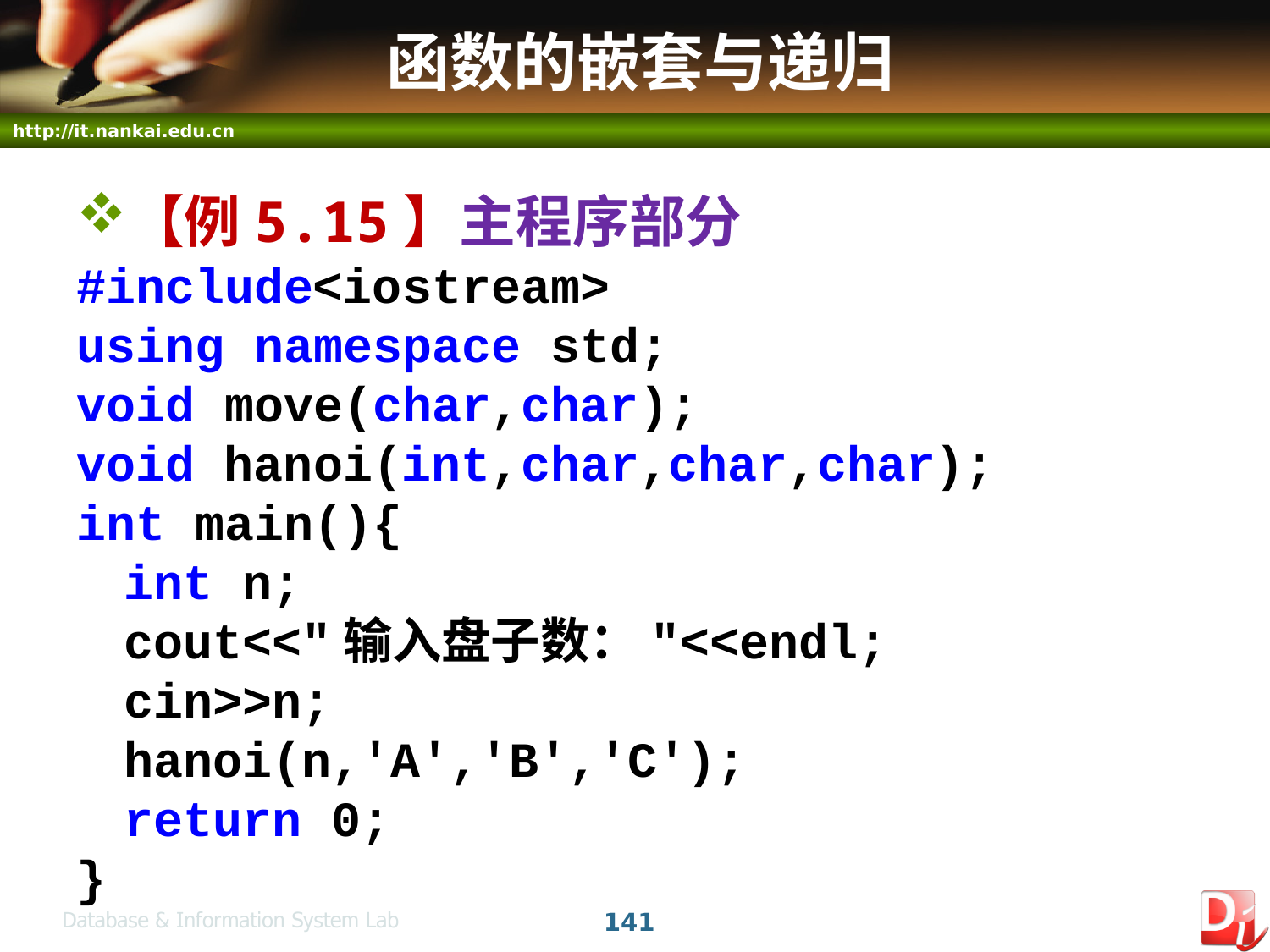

# 函数的嵌套与递归
【例5.15】主程序部分
#include<iostream>
using namespace std;
void move(char,char);
void hanoi(int,char,char,char);
int main(){
	int n;
	cout<<"输入盘子数："<<endl;
	cin>>n;
	hanoi(n,'A','B','C');
	return 0;
}
141
Database & Information System Lab